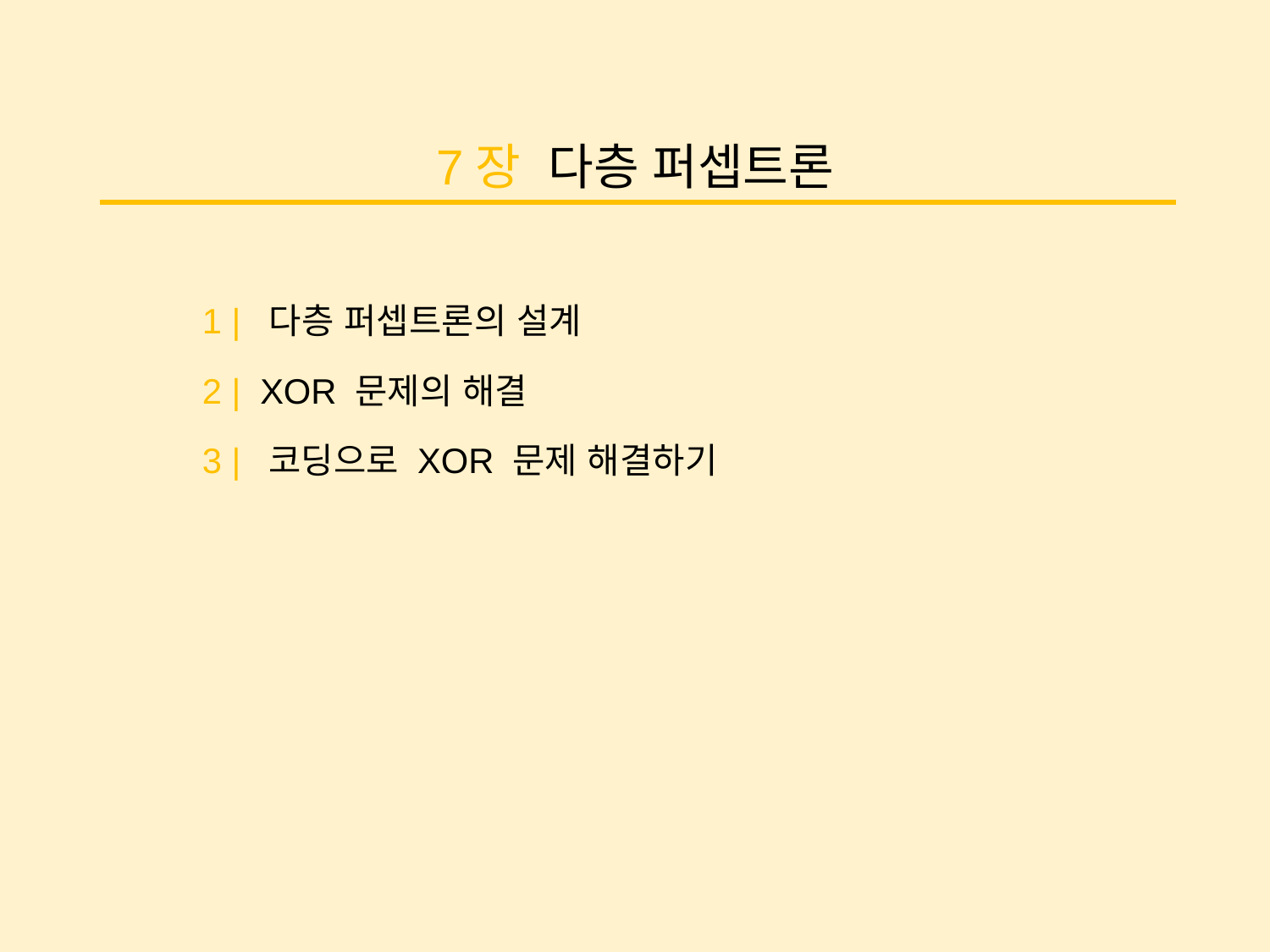

7장  다층 퍼셉트론
1 |  다층 퍼셉트론의 설계
2 |  XOR 문제의 해결
3 |  코딩으로 XOR 문제 해결하기